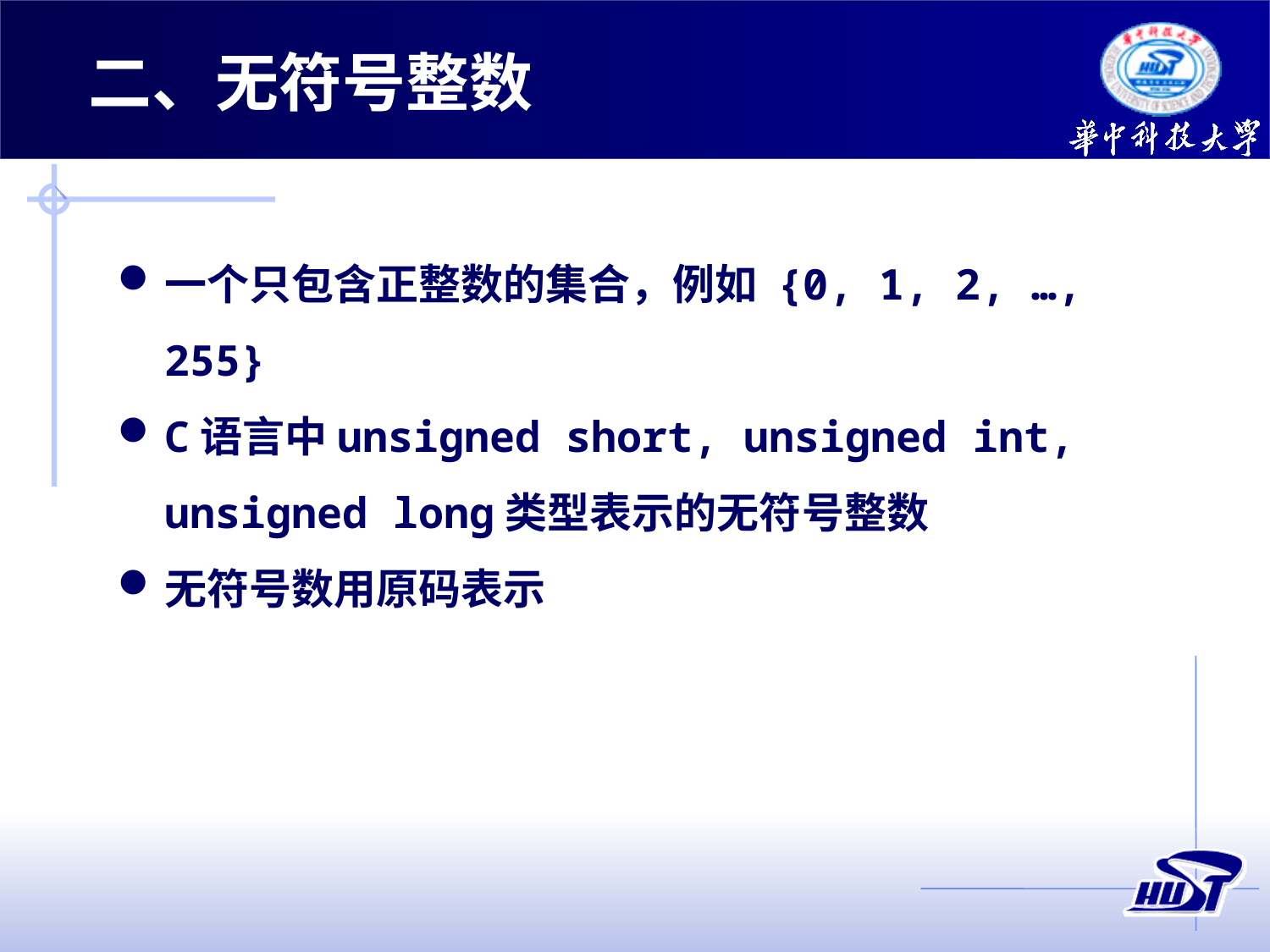

二、无符号整数
一个只包含正整数的集合，例如 {0, 1, 2, …, 255}
C语言中unsigned short, unsigned int, unsigned long类型表示的无符号整数
无符号数用原码表示